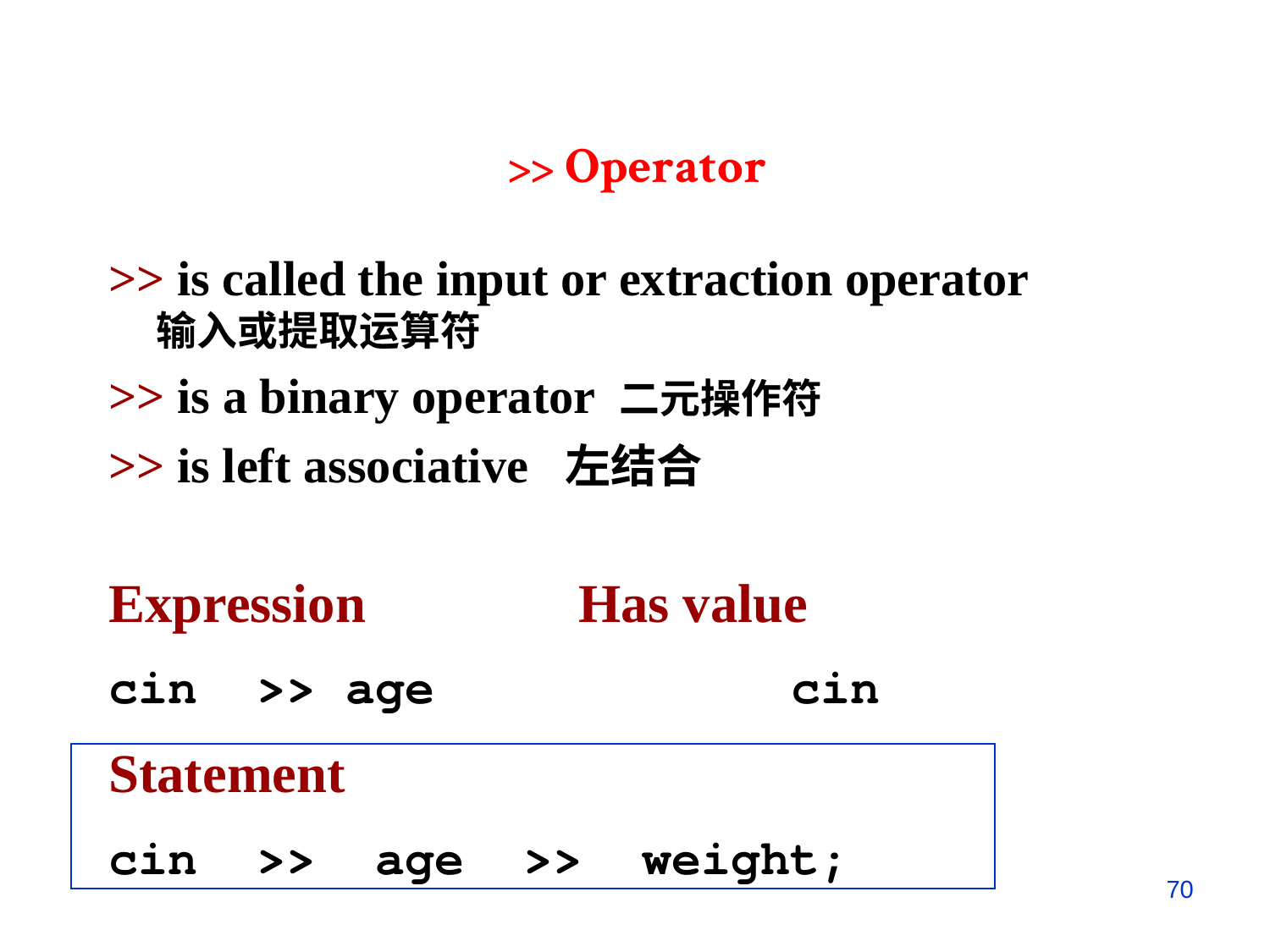

>> Operator
>> is called the input or extraction operator
输入或提取运算符
>> is a binary operator 二元操作符
>> is left associative  左结合

Expression		   Has value
cin  >> age			cin
Statement
cin  >>  age  >>  weight;

70